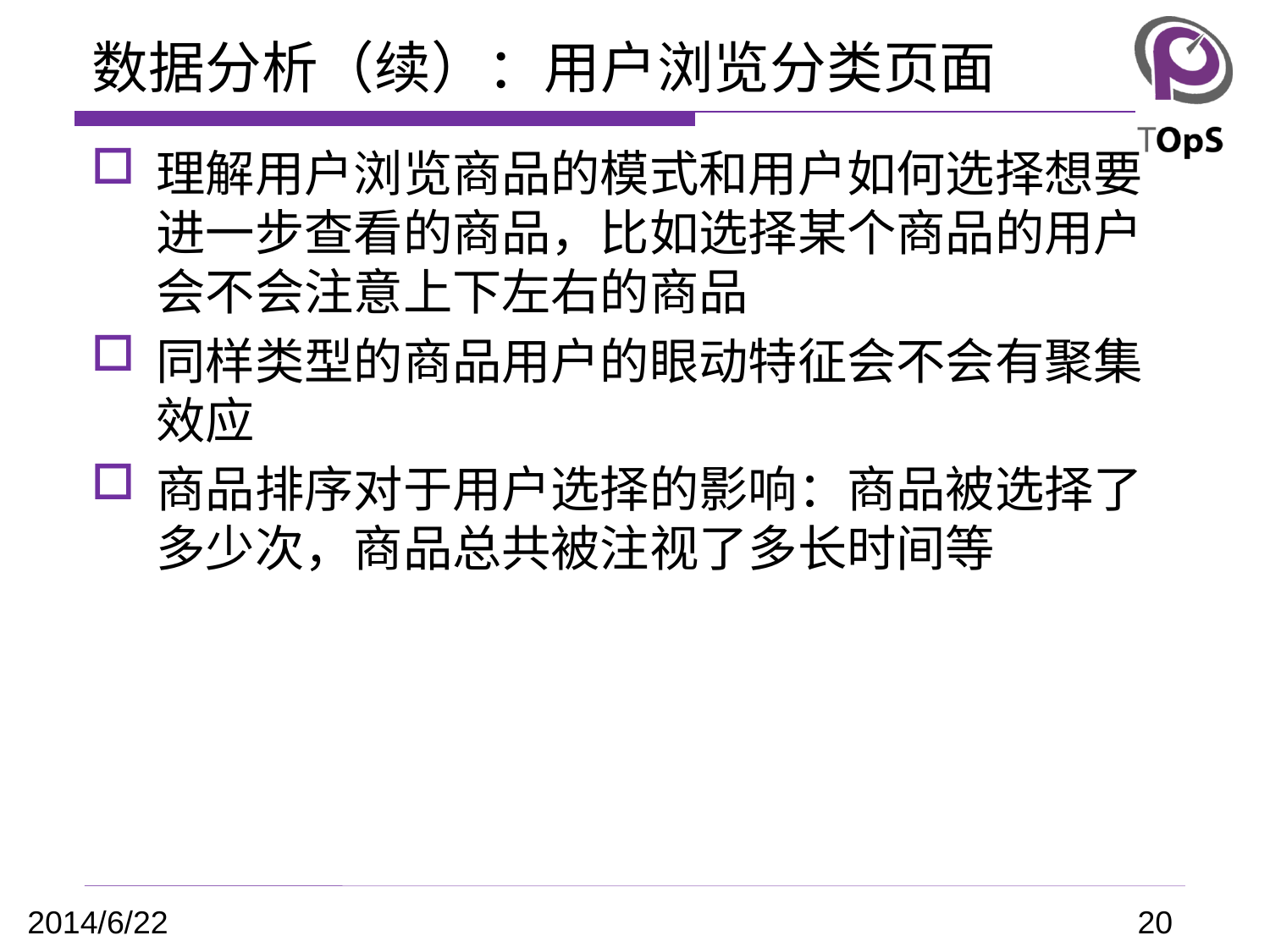

# 数据分析（续）：用户浏览分类页面
理解用户浏览商品的模式和用户如何选择想要进一步查看的商品，比如选择某个商品的用户会不会注意上下左右的商品
同样类型的商品用户的眼动特征会不会有聚集效应
商品排序对于用户选择的影响：商品被选择了多少次，商品总共被注视了多长时间等
20
2014/6/22